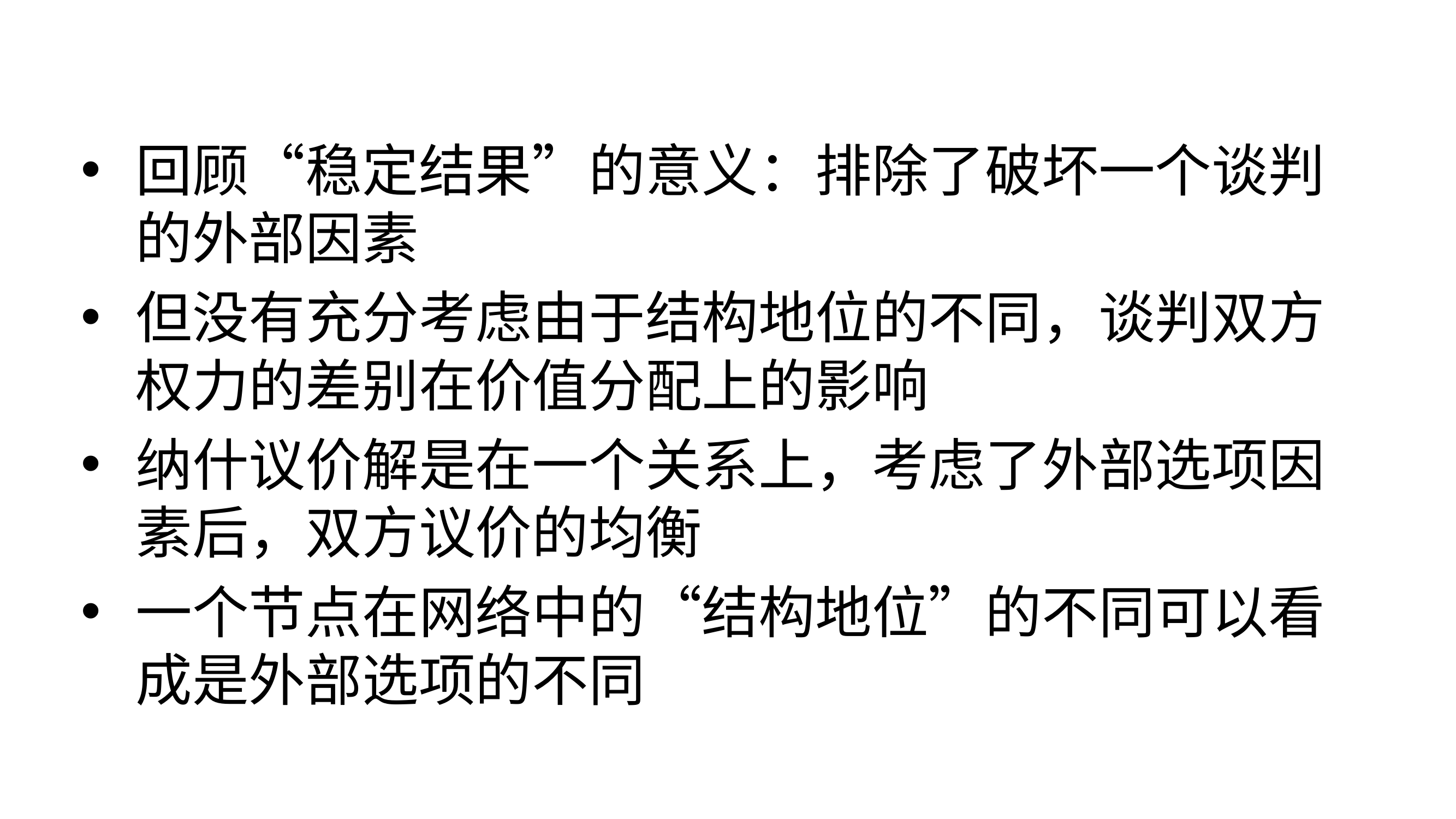

回顾“稳定结果”的意义：排除了破坏一个谈判的外部因素
但没有充分考虑由于结构地位的不同，谈判双方权力的差别在价值分配上的影响
纳什议价解是在一个关系上，考虑了外部选项因素后，双方议价的均衡
一个节点在网络中的“结构地位”的不同可以看成是外部选项的不同